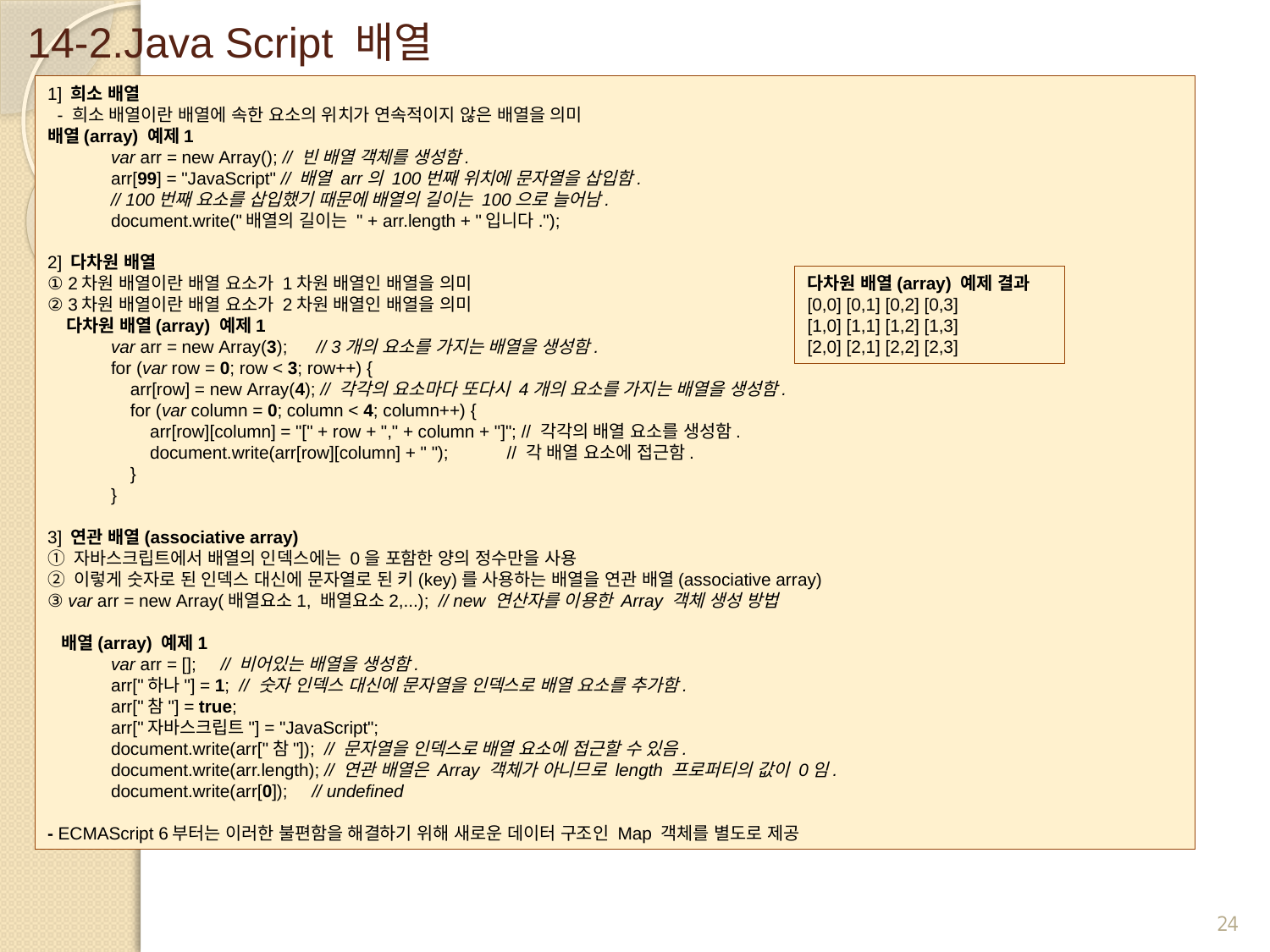

# 14-2.Java Script 배열
1] 희소 배열
  - 희소 배열이란 배열에 속한 요소의 위치가 연속적이지 않은 배열을 의미
배열(array) 예제1
var arr = new Array(); // 빈 배열 객체를 생성함.
arr[99] = "JavaScript" // 배열 arr의 100번째 위치에 문자열을 삽입함.
// 100번째 요소를 삽입했기 때문에 배열의 길이는 100으로 늘어남.
document.write("배열의 길이는 " + arr.length + "입니다.");

2] 다차원 배열
① 2차원 배열이란 배열 요소가 1차원 배열인 배열을 의미
② 3차원 배열이란 배열 요소가 2차원 배열인 배열을 의미
   다차원 배열(array) 예제1
var arr = new Array(3);      // 3개의 요소를 가지는 배열을 생성함.
for (var row = 0; row < 3; row++) {
    arr[row] = new Array(4); // 각각의 요소마다 또다시 4개의 요소를 가지는 배열을 생성함.
    for (var column = 0; column < 4; column++) {
        arr[row][column] = "[" + row + "," + column + "]"; // 각각의 배열 요소를 생성함.
        document.write(arr[row][column] + " ");            // 각 배열 요소에 접근함.
    }
}

3] 연관 배열(associative array)
① 자바스크립트에서 배열의 인덱스에는 0을 포함한 양의 정수만을 사용
② 이렇게 숫자로 된 인덱스 대신에 문자열로 된 키(key)를 사용하는 배열을 연관 배열(associative array)
③ var arr = new Array(배열요소1, 배열요소2,...);  // new 연산자를 이용한 Array 객체 생성 방법

  배열(array) 예제1
var arr = [];     // 비어있는 배열을 생성함.
arr["하나"] = 1;  // 숫자 인덱스 대신에 문자열을 인덱스로 배열 요소를 추가함.
arr["참"] = true;
arr["자바스크립트"] = "JavaScript";
document.write(arr["참"]);  // 문자열을 인덱스로 배열 요소에 접근할 수 있음.
document.write(arr.length); // 연관 배열은 Array 객체가 아니므로 length 프로퍼티의 값이 0임.
document.write(arr[0]);     // undefined

- ECMAScript 6부터는 이러한 불편함을 해결하기 위해 새로운 데이터 구조인 Map 객체를 별도로 제공
다차원 배열(array) 예제 결과
[0,0] [0,1] [0,2] [0,3]
[1,0] [1,1] [1,2] [1,3]
[2,0] [2,1] [2,2] [2,3]
24